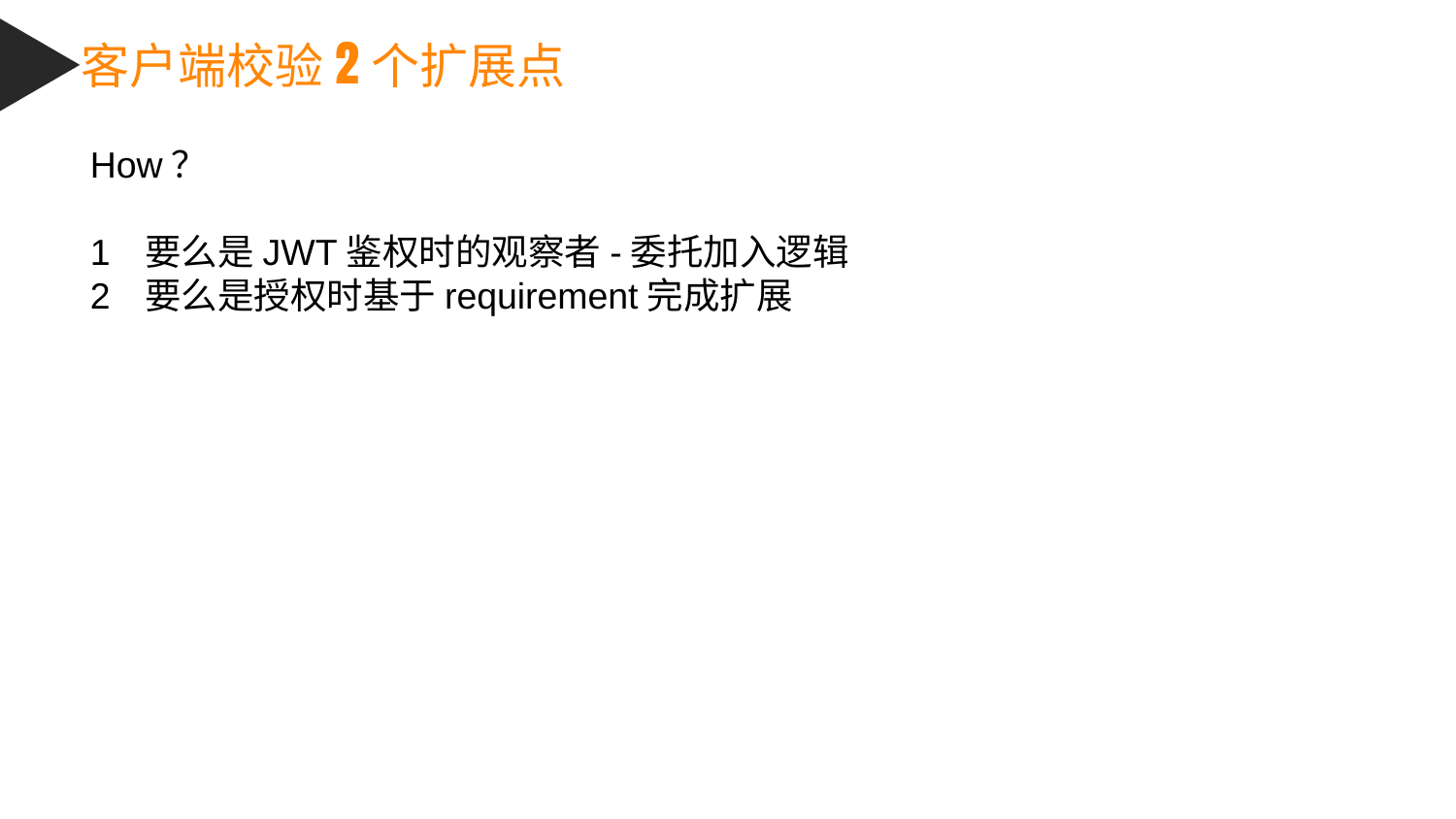

客户端校验2个扩展点
How？

要么是JWT鉴权时的观察者-委托加入逻辑
要么是授权时基于requirement完成扩展